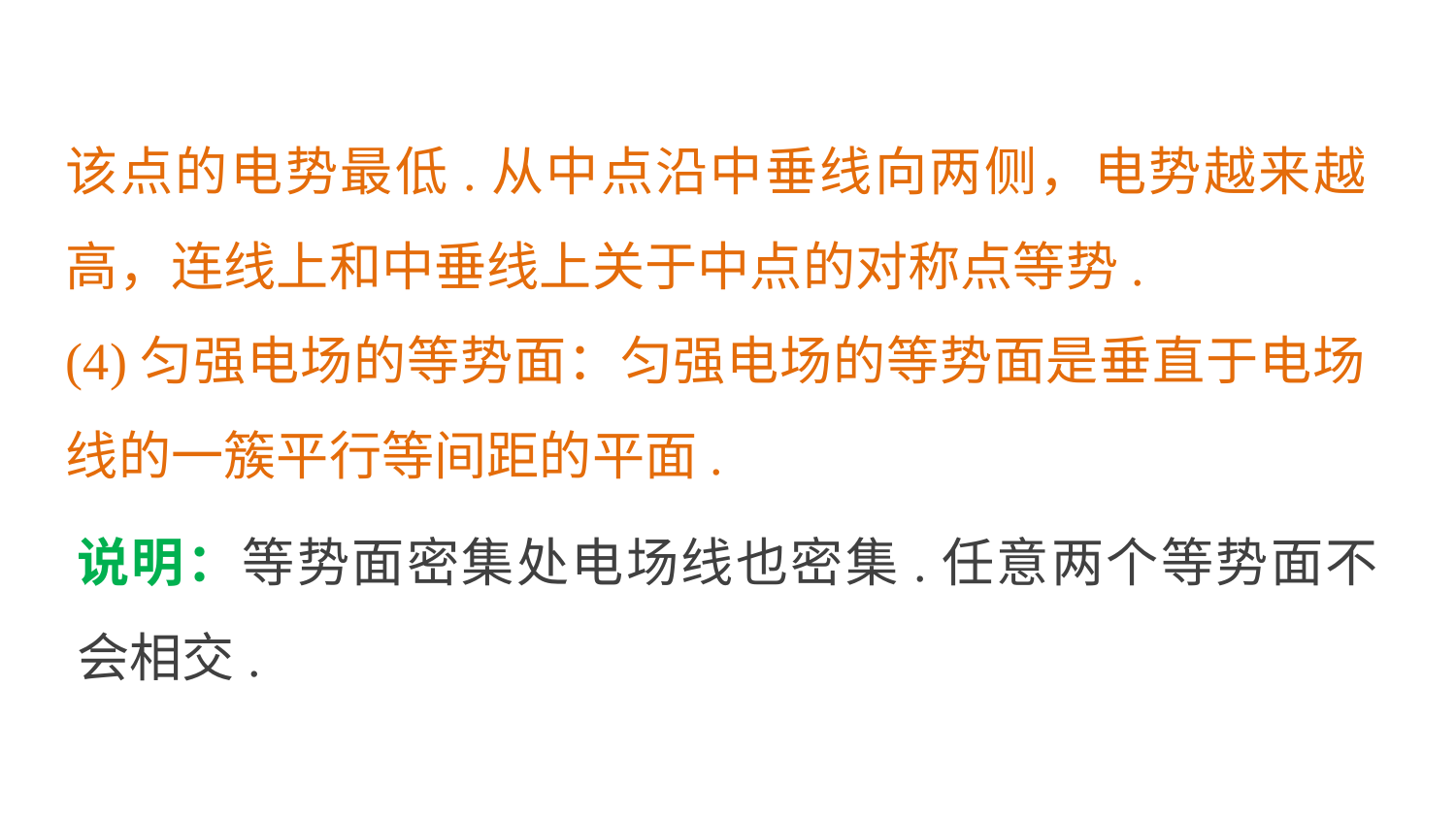

该点的电势最低.从中点沿中垂线向两侧，电势越来越高，连线上和中垂线上关于中点的对称点等势.
(4)匀强电场的等势面：匀强电场的等势面是垂直于电场线的一簇平行等间距的平面.
说明：等势面密集处电场线也密集.任意两个等势面不会相交.